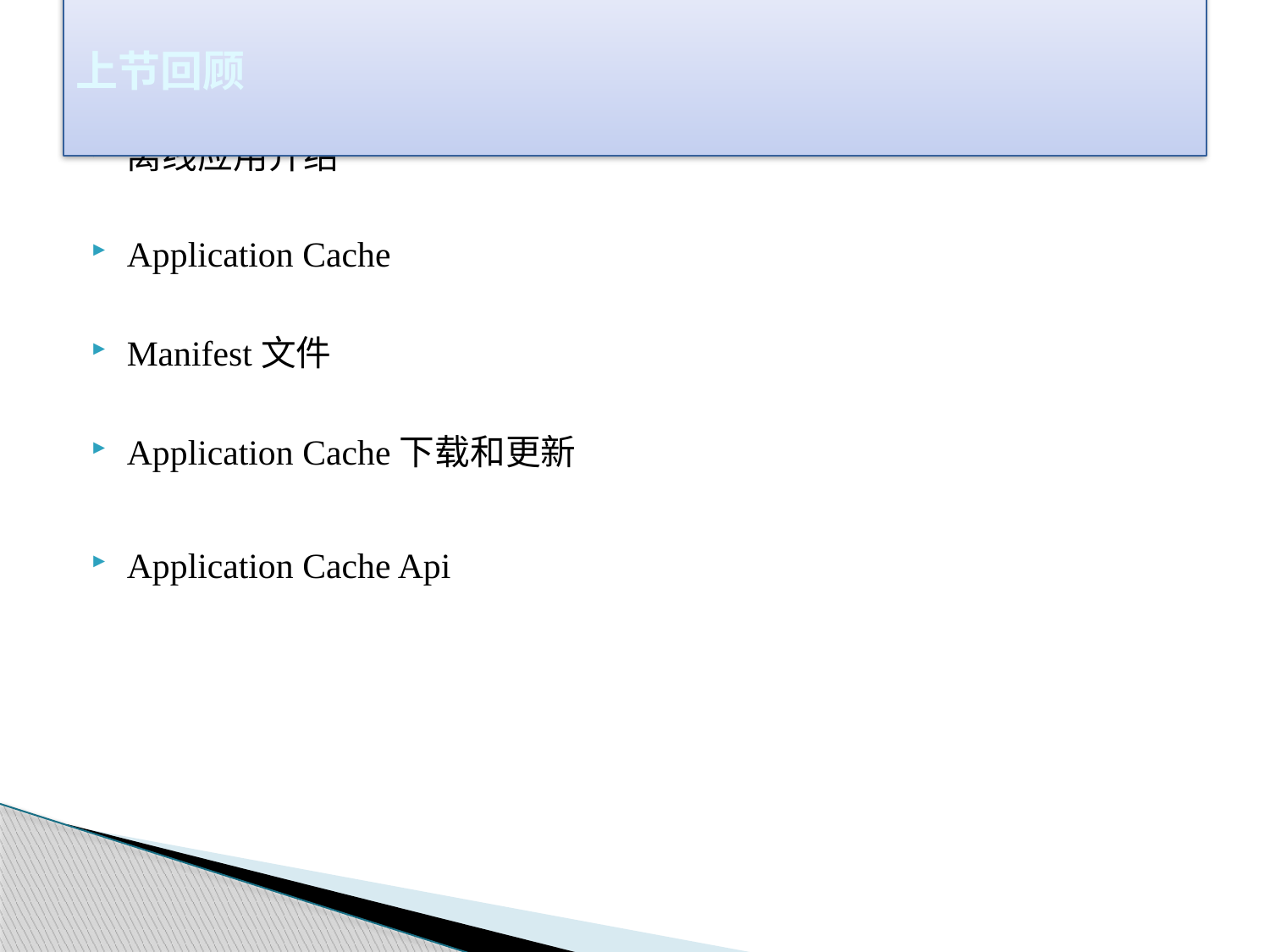

# 上节回顾
离线应用介绍

Application Cache

Manifest文件

Application Cache下载和更新

Application Cache Api